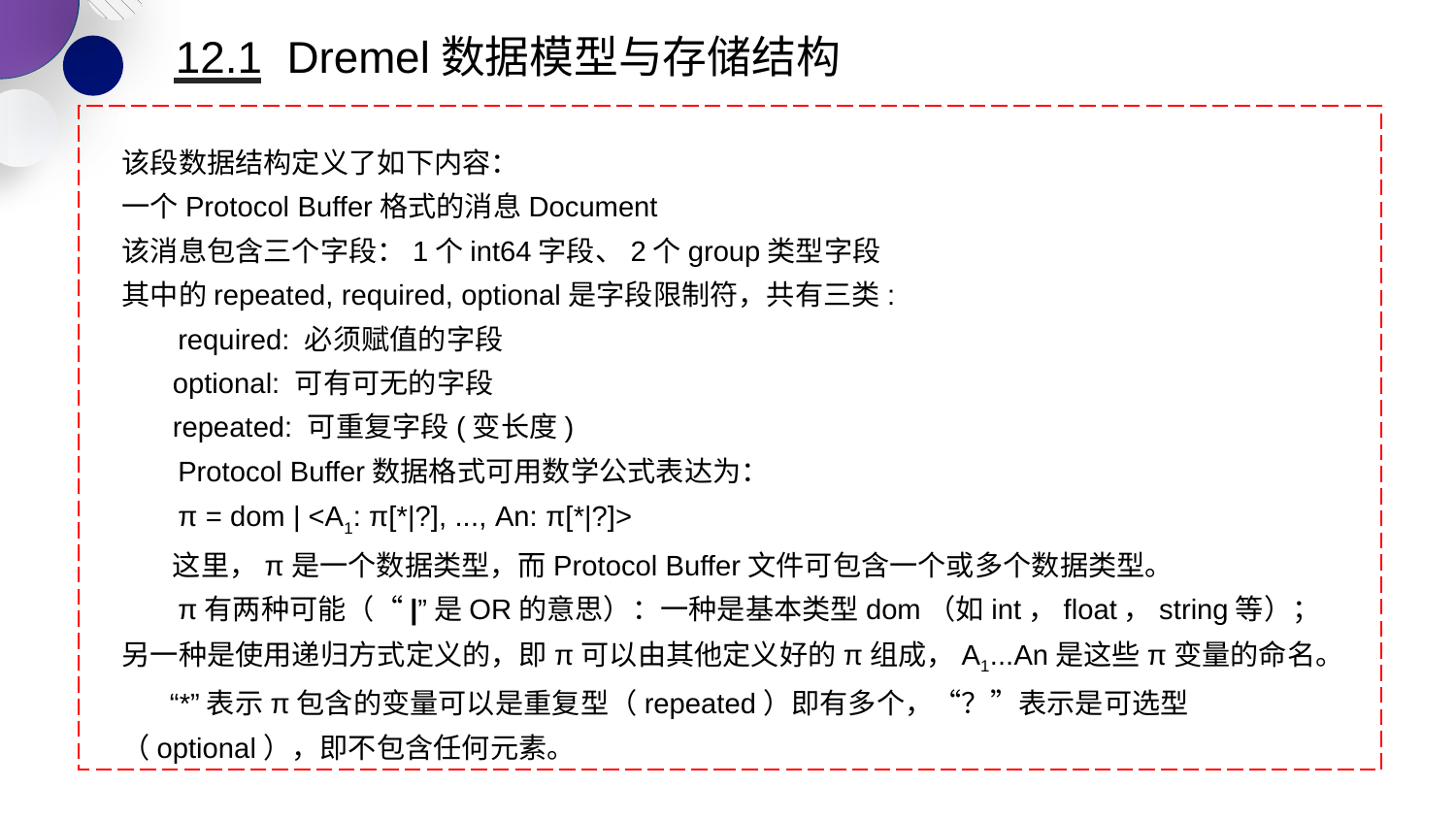

12.1  Dremel数据模型与存储结构

该段数据结构定义了如下内容：
一个Protocol Buffer格式的消息Document
该消息包含三个字段：1个int64字段、2个group类型字段
其中的repeated, required, optional是字段限制符，共有三类:
       required: 必须赋值的字段
       optional: 可有可无的字段
       repeated: 可重复字段(变长度)
       Protocol Buffer数据格式可用数学公式表达为：
       π = dom | <A1: π[*|?], ..., An: π[*|?]>
       这里，π是一个数据类型，而Protocol Buffer文件可包含一个或多个数据类型。
       π有两种可能（“|”是OR的意思）：一种是基本类型dom（如int，float，string等）；另一种是使用递归方式定义的，即π可以由其他定义好的π组成，A1...An是这些π变量的命名。
      “*”表示π包含的变量可以是重复型（repeated）即有多个，“？”表示是可选型（optional），即不包含任何元素。